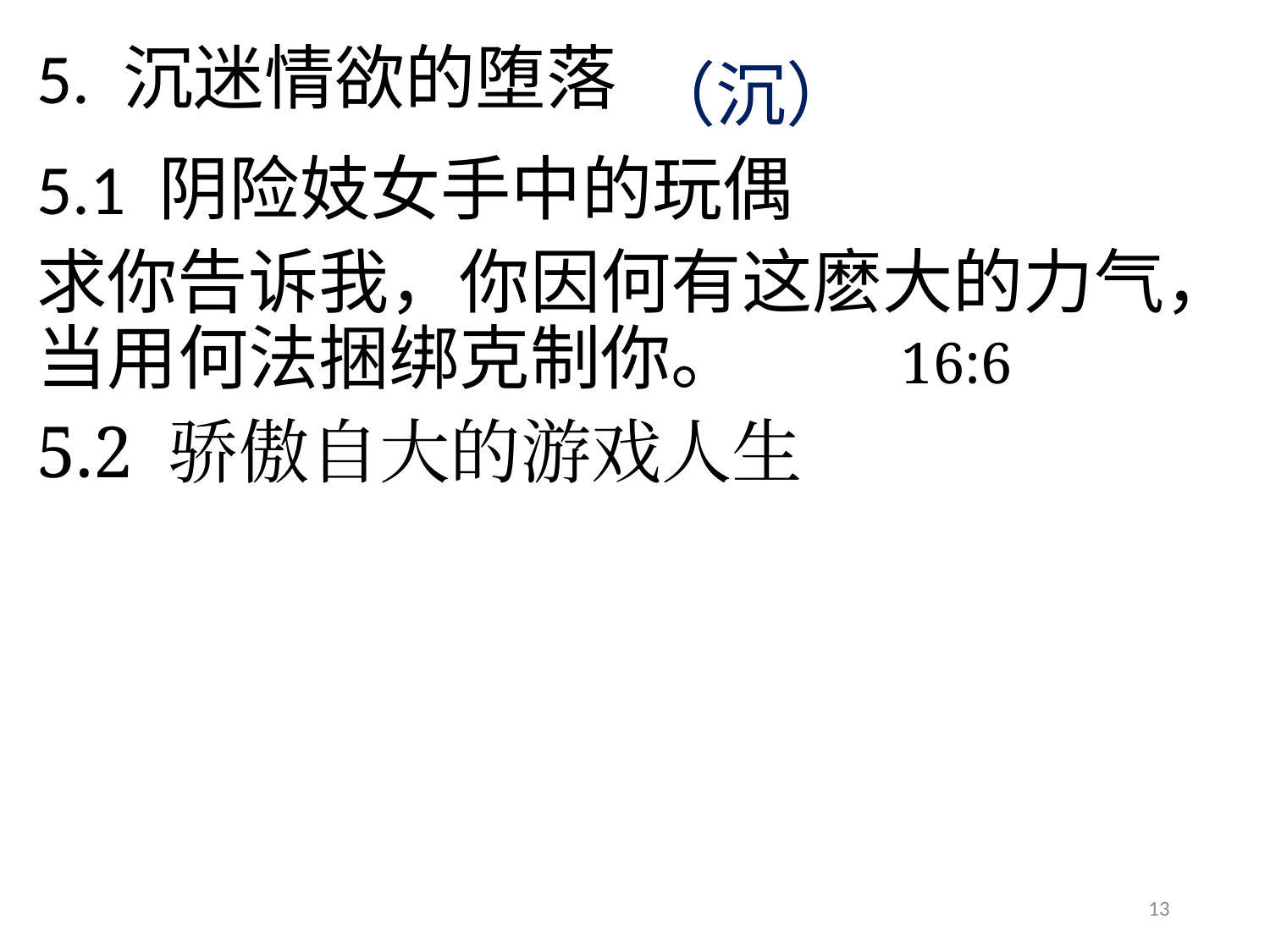

# 5. 沉迷情欲的堕落
（沉）
5.1 阴险妓女手中的玩偶
求你告诉我，你因何有这麽大的力气，当用何法捆绑克制你。         16:6
5.2 骄傲自大的游戏人生
13